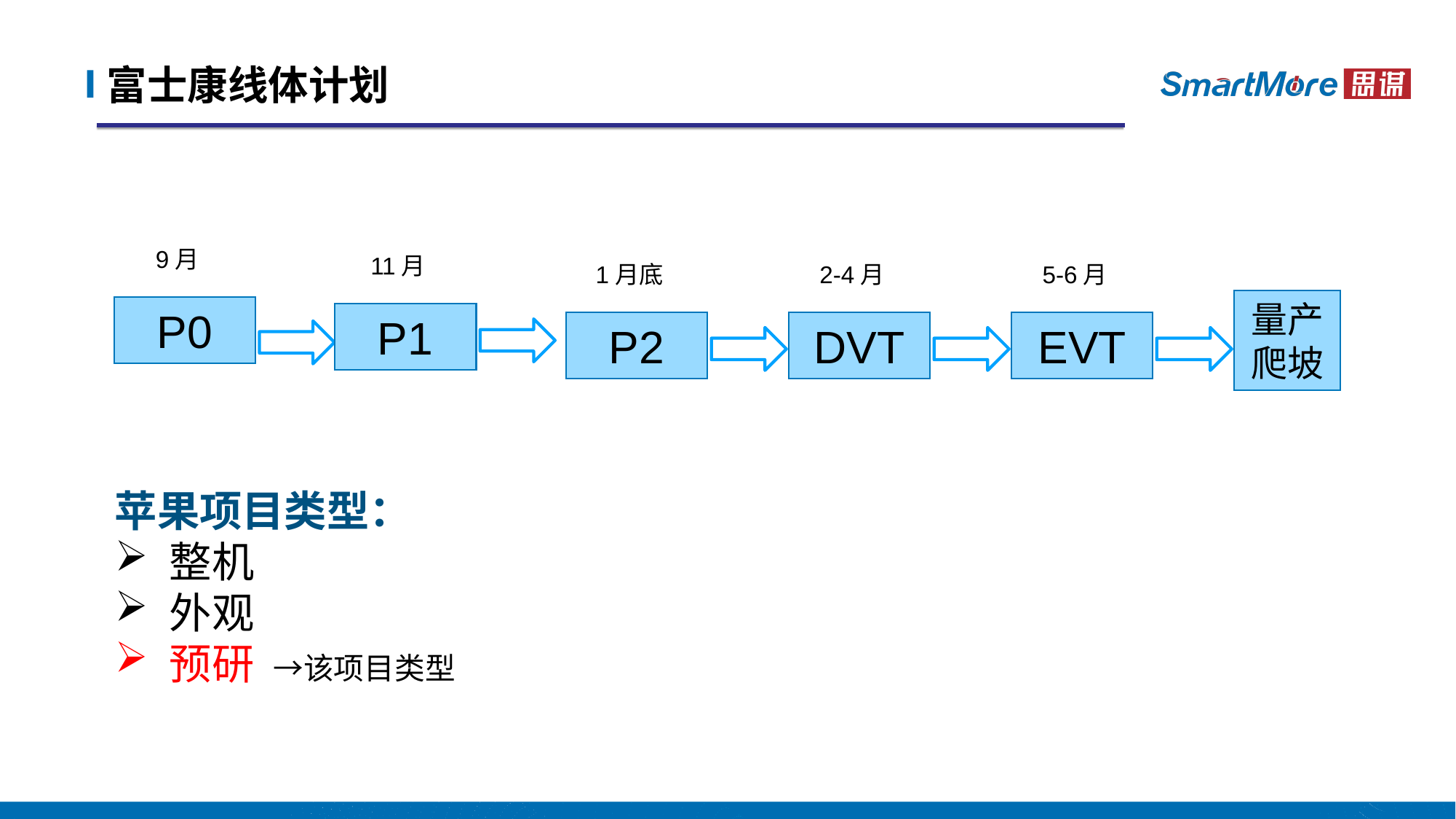

# 富士康线体计划
9月
11月
1月底
2-4月
5-6月
量产爬坡
P0
P1
P2
DVT
EVT

苹果项目类型：
整机
外观
预研  →该项目类型